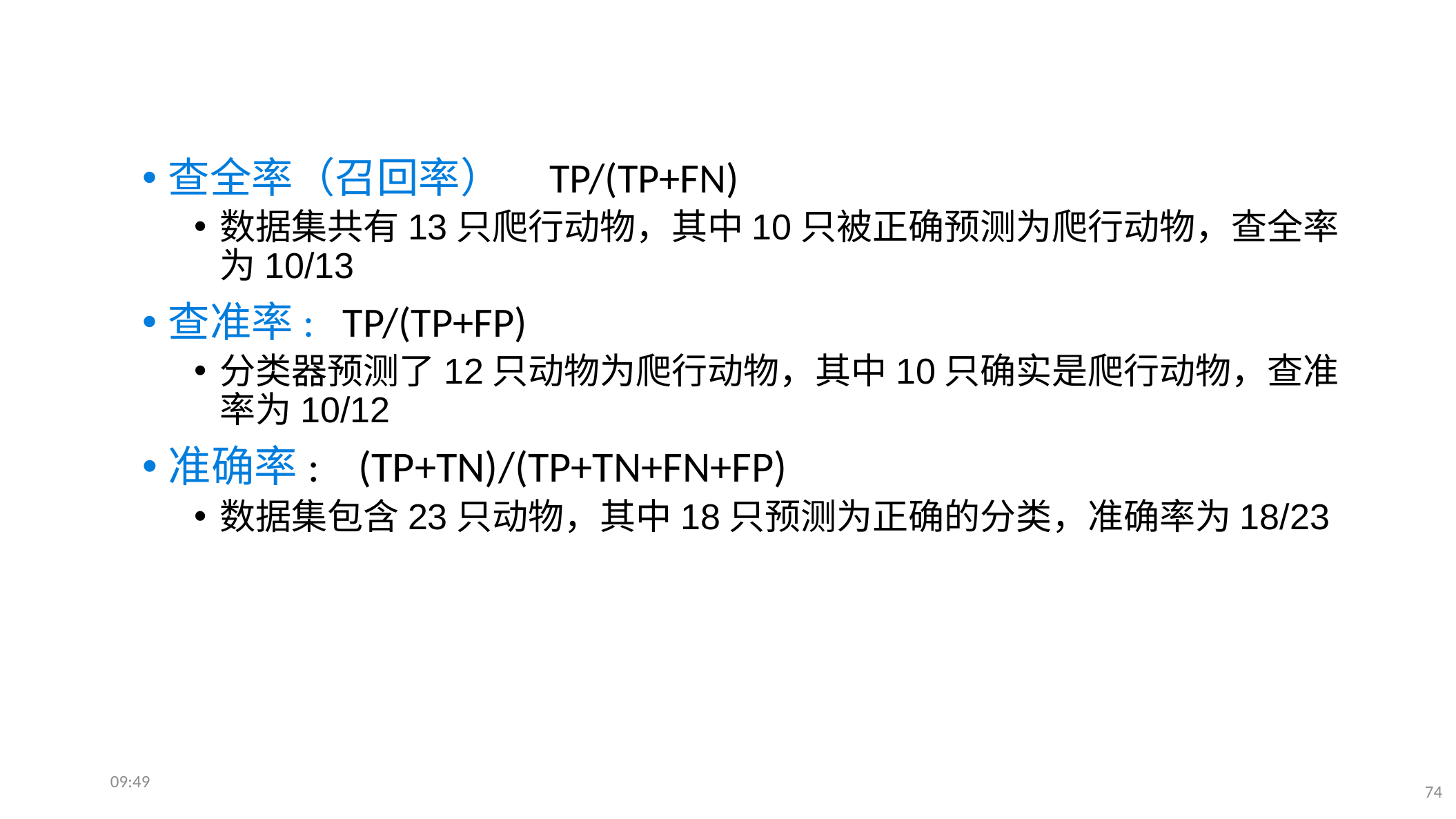

查全率（召回率）    TP/(TP+FN)
数据集共有13只爬行动物，其中10只被正确预测为爬行动物，查全率为10/13
查准率:   TP/(TP+FP)
分类器预测了12只动物为爬行动物，其中10只确实是爬行动物，查准率为10/12
准确率:    (TP+TN)/(TP+TN+FN+FP)
数据集包含23只动物，其中18只预测为正确的分类，准确率为18/23

09:49
74